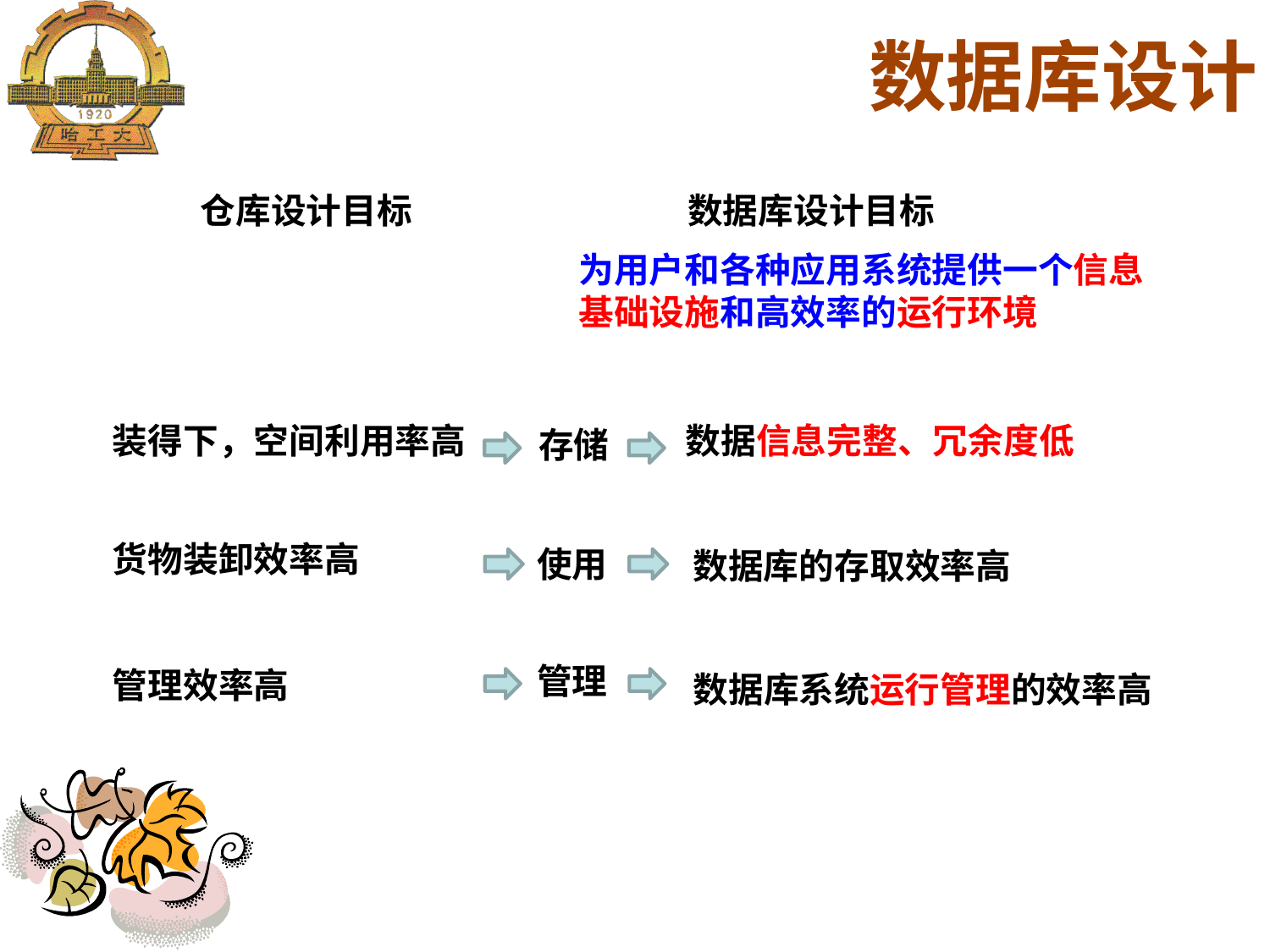

数据库设计
仓库设计目标
数据库设计目标
为用户和各种应用系统提供一个信息基础设施和高效率的运行环境
数据信息完整、冗余度低

数据库的存取效率高

数据库系统运行管理的效率高

装得下，空间利用率高
存储

货物装卸效率高
使用

管理
管理效率高